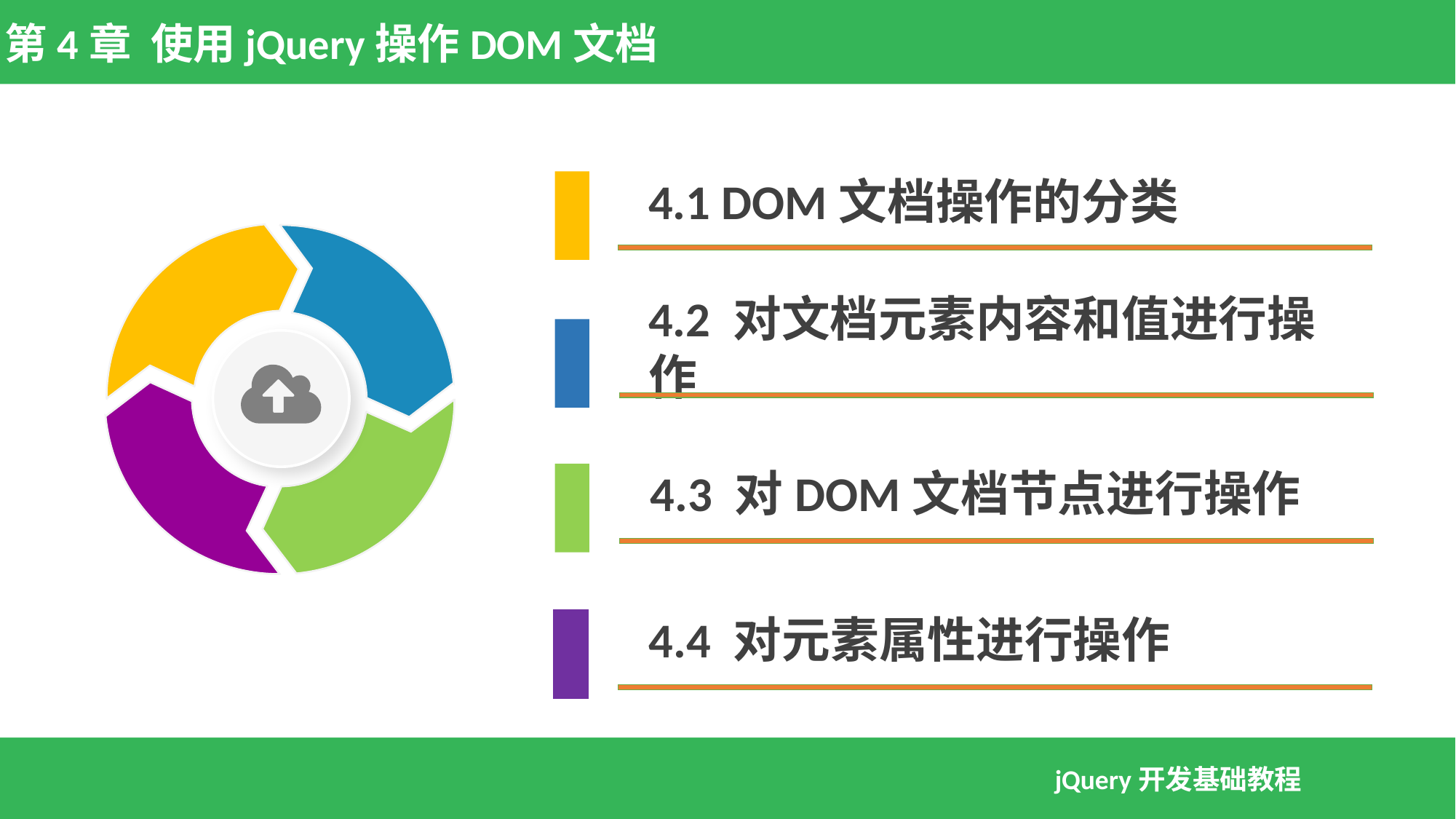

第4章  使用jQuery操作DOM文档

4.1 DOM文档操作的分类

4.2 对文档元素内容和值进行操作

4.3 对DOM文档节点进行操作

4.4 对元素属性进行操作

jQuery开发基础教程